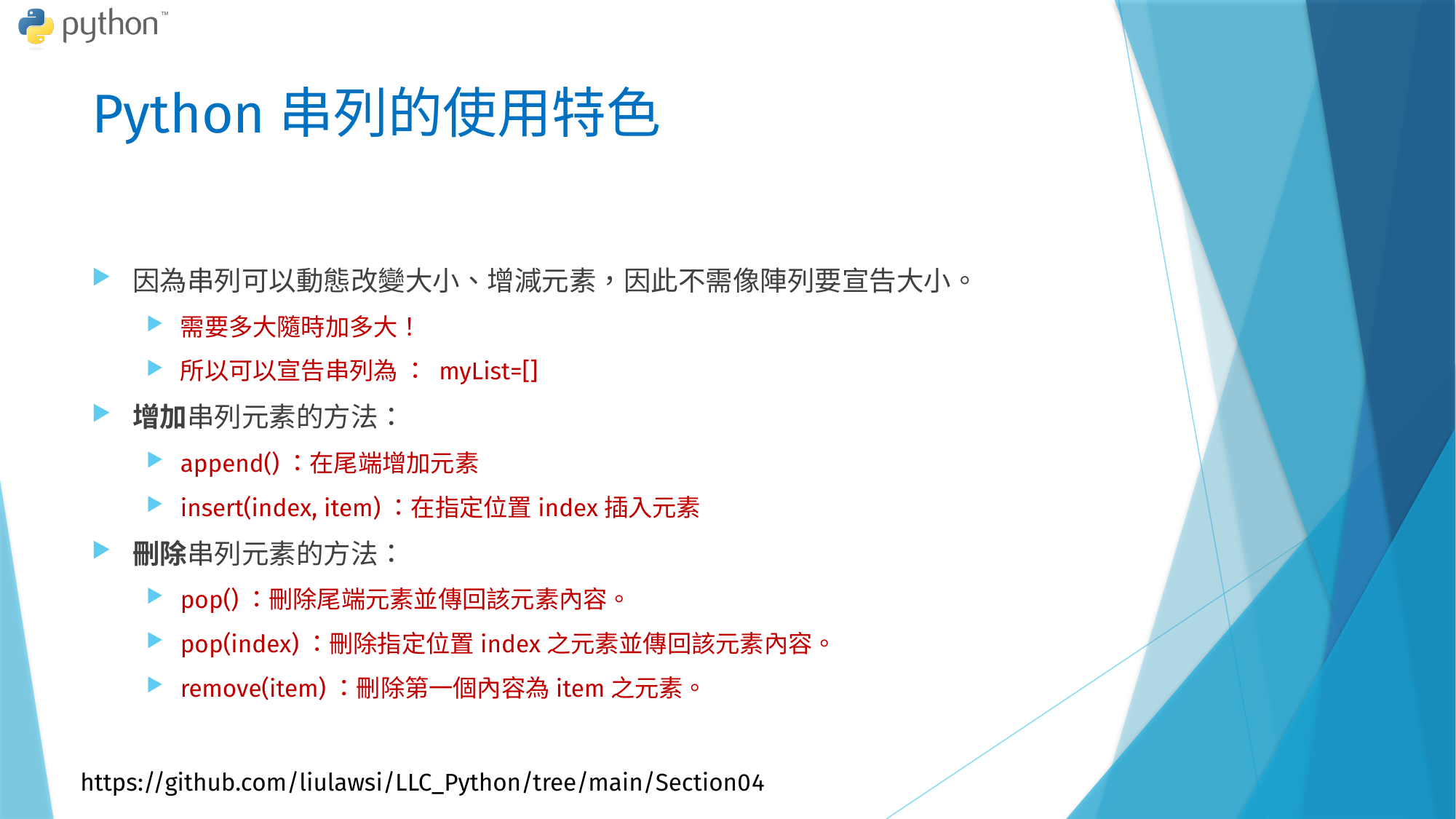

# Python串列的使用特色
因為串列可以動態改變大小、增減元素，因此不需像陣列要宣告大小。
需要多大隨時加多大！
所以可以宣告串列為 ： myList=[]
增加串列元素的方法：
append()：在尾端增加元素
insert(index, item)：在指定位置index插入元素
刪除串列元素的方法：
pop()：刪除尾端元素並傳回該元素內容。
pop(index)：刪除指定位置index之元素並傳回該元素內容。
remove(item)：刪除第一個內容為item之元素。